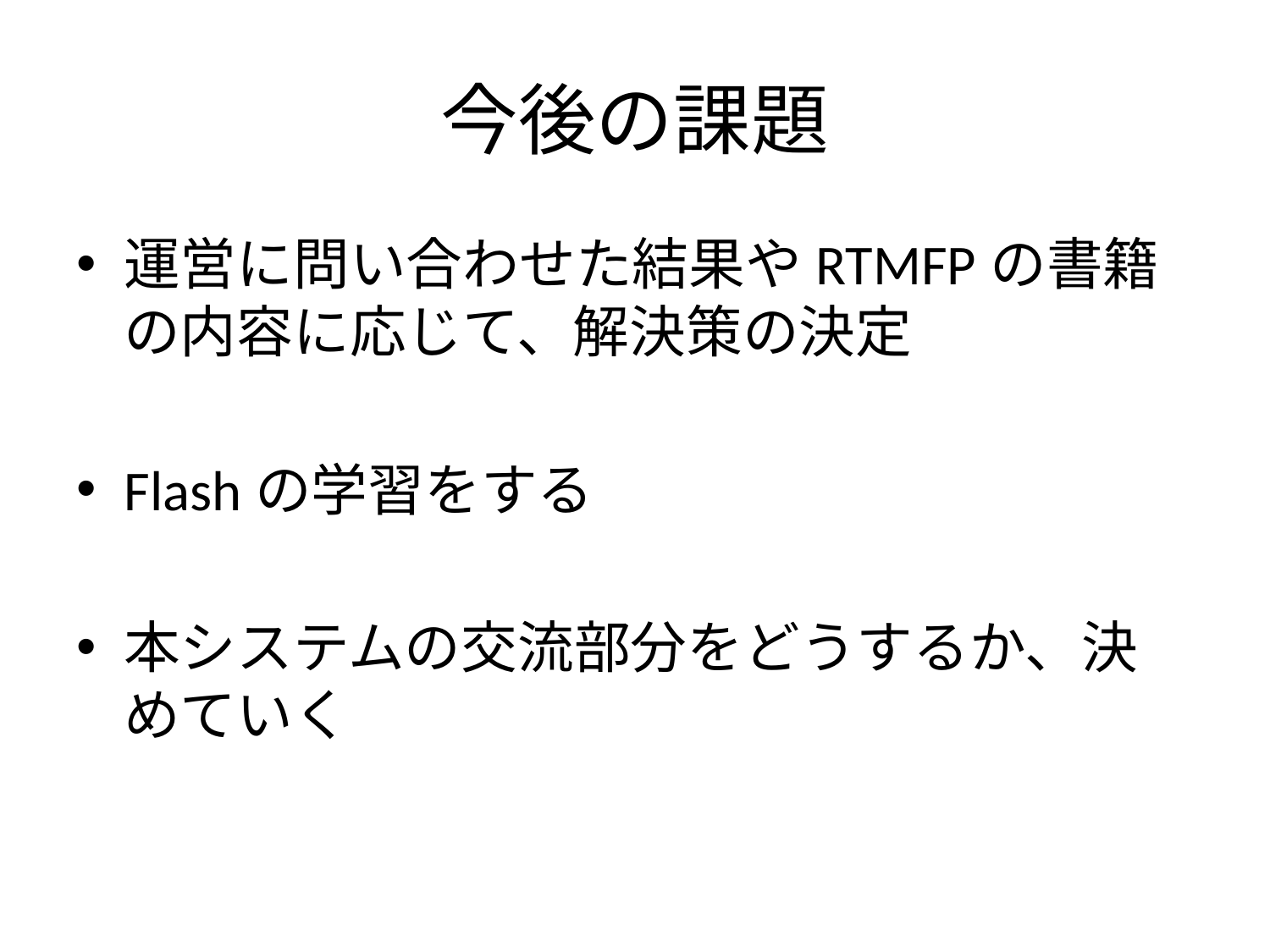

# 今後の課題
運営に問い合わせた結果やRTMFPの書籍の内容に応じて、解決策の決定

Flashの学習をする

本システムの交流部分をどうするか、決めていく